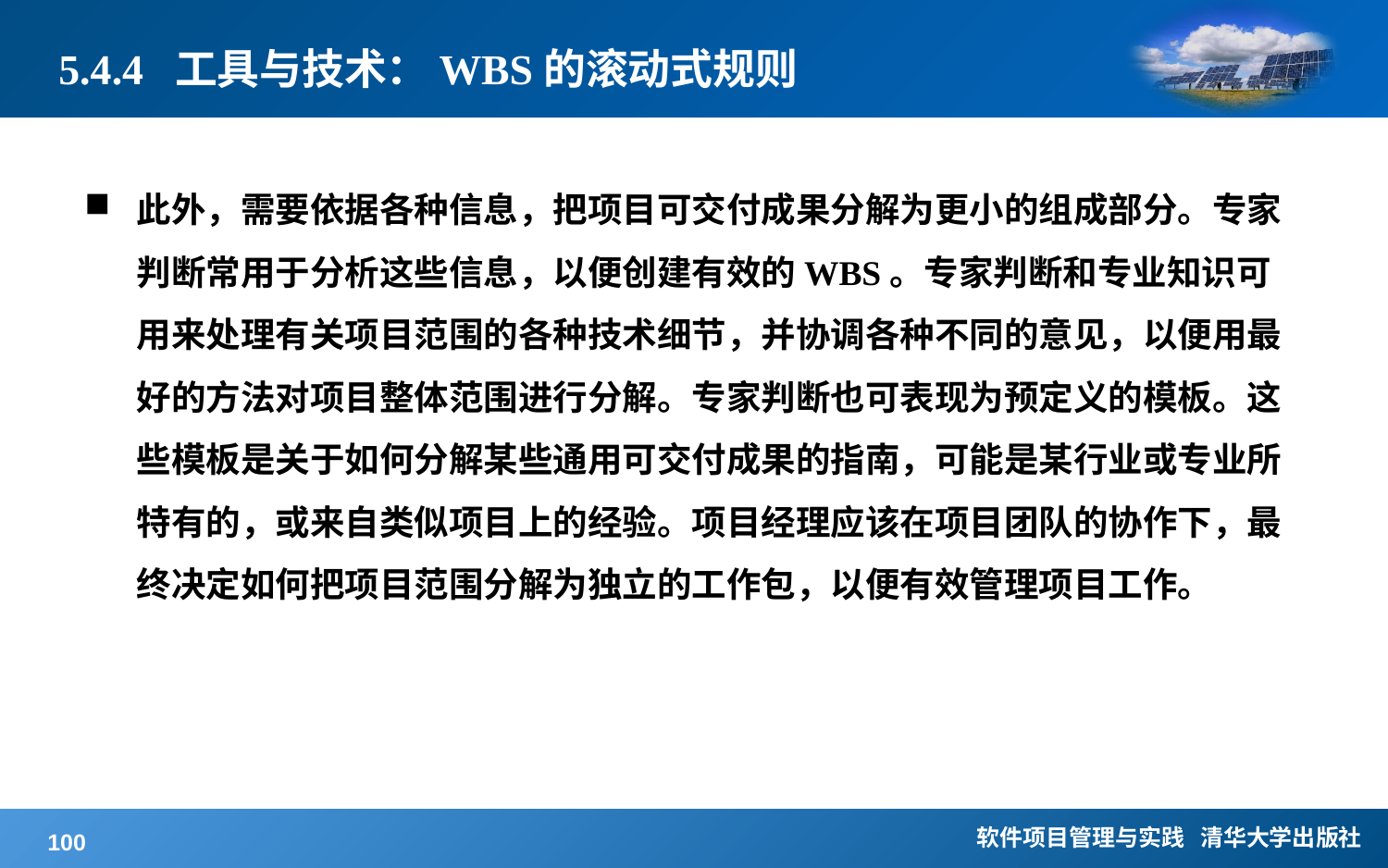

# 5.4.4  工具与技术：WBS的滚动式规则
此外，需要依据各种信息，把项目可交付成果分解为更小的组成部分。专家判断常用于分析这些信息，以便创建有效的WBS。专家判断和专业知识可用来处理有关项目范围的各种技术细节，并协调各种不同的意见，以便用最好的方法对项目整体范围进行分解。专家判断也可表现为预定义的模板。这些模板是关于如何分解某些通用可交付成果的指南，可能是某行业或专业所特有的，或来自类似项目上的经验。项目经理应该在项目团队的协作下，最终决定如何把项目范围分解为独立的工作包，以便有效管理项目工作。